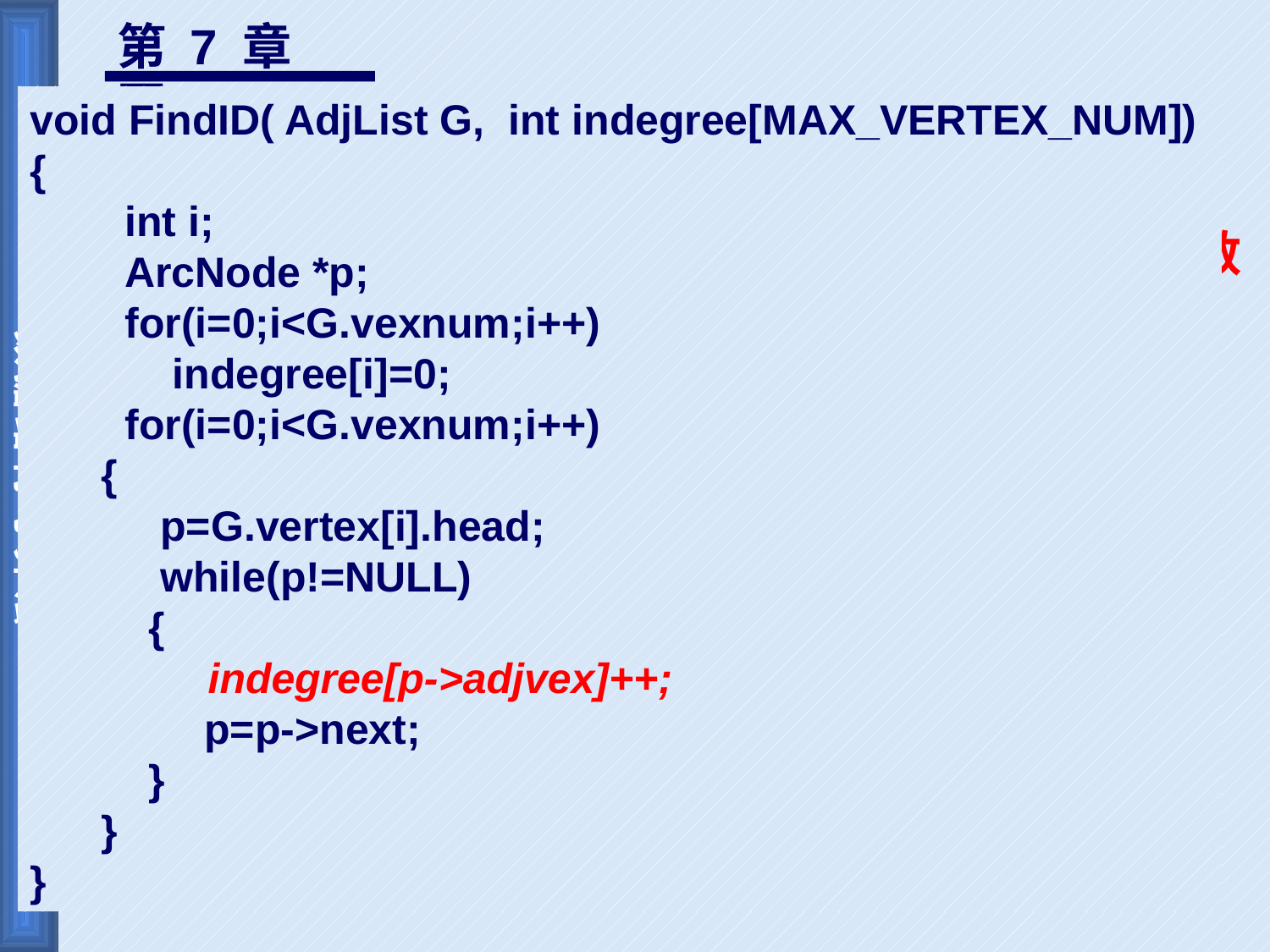

第 7 章  图

void FindID( AdjList G,  int indegree[MAX_VERTEX_NUM])
{
        int i;
        ArcNode *p;
        for(i=0;i<G.vexnum;i++)
            indegree[i]=0;
        for(i=0;i<G.vexnum;i++)
      {
           p=G.vertex[i].head;
           while(p!=NULL)
          {
               indegree[p->adjvex]++;
	    p=p->next;
          }
      }
}
7.4  图的应用

①拓扑排序
2.有向无环图的应用
各顶点入度的函数
7